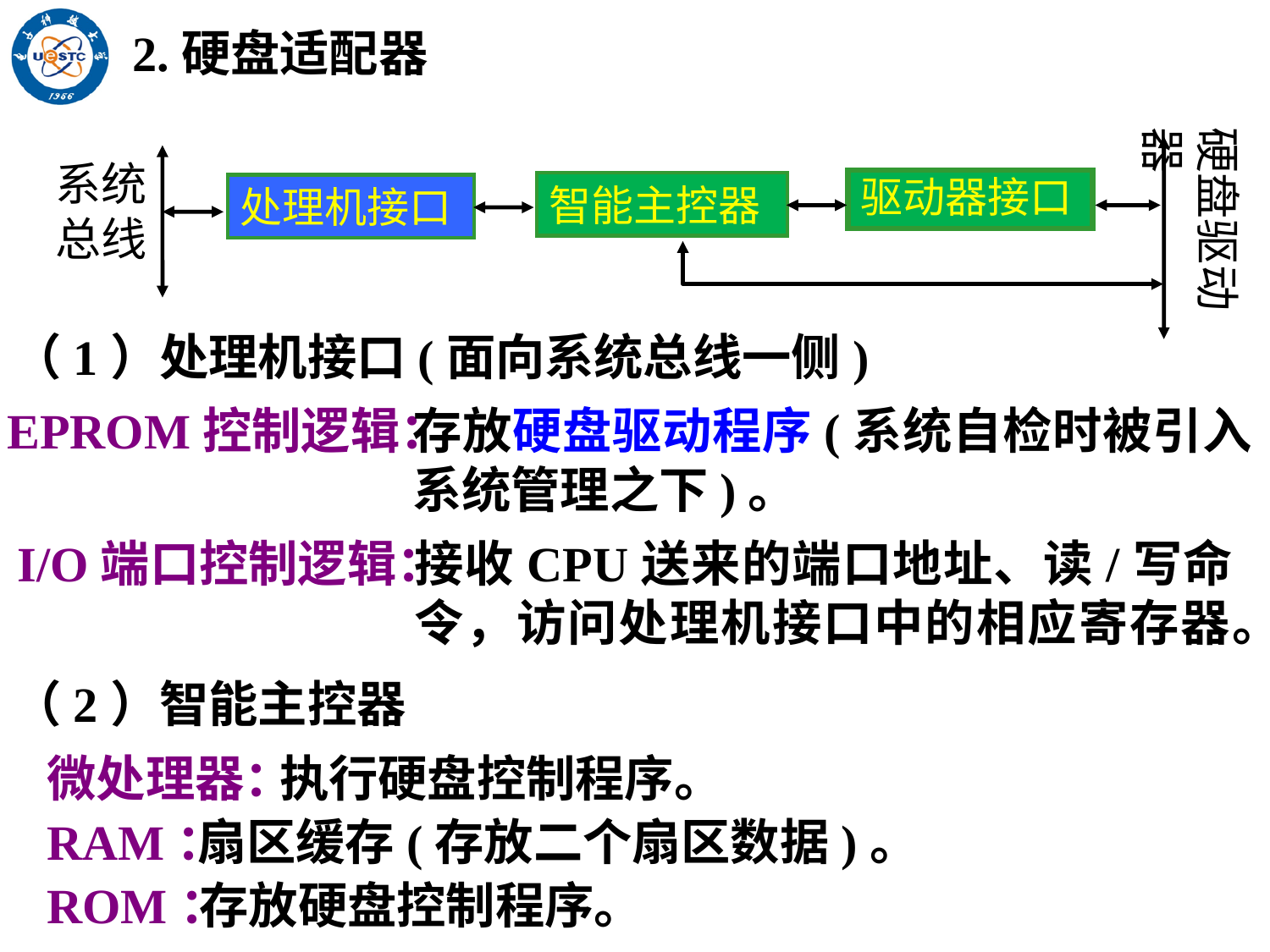

2.硬盘适配器
硬盘驱动器

系统总线
驱动器接口
智能主控器
处理机接口

（1）处理机接口(面向系统总线一侧)
EPROM控制逻辑：
存放硬盘驱动程序(系统自检时被引入系统管理之下)。
I/O端口控制逻辑：
接收CPU送来的端口地址、读/写命令，访问处理机接口中的相应寄存器。
（2）智能主控器
微处理器：
执行硬盘控制程序。
RAM：
扇区缓存(存放二个扇区数据)。
ROM：
存放硬盘控制程序。